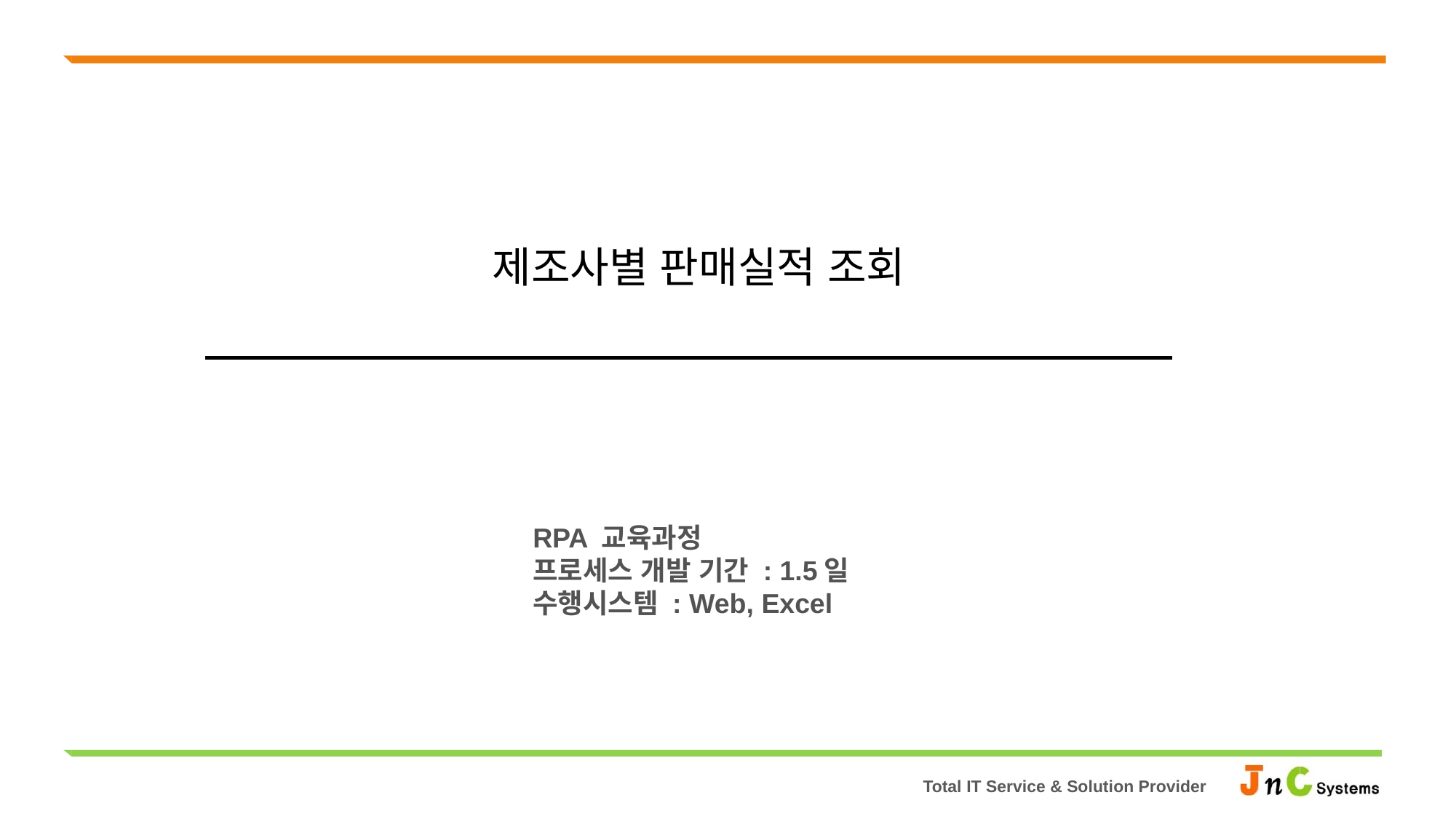

제조사별 판매실적 조회
RPA 교육과정
프로세스 개발 기간 : 1.5일
수행시스템 : Web, Excel